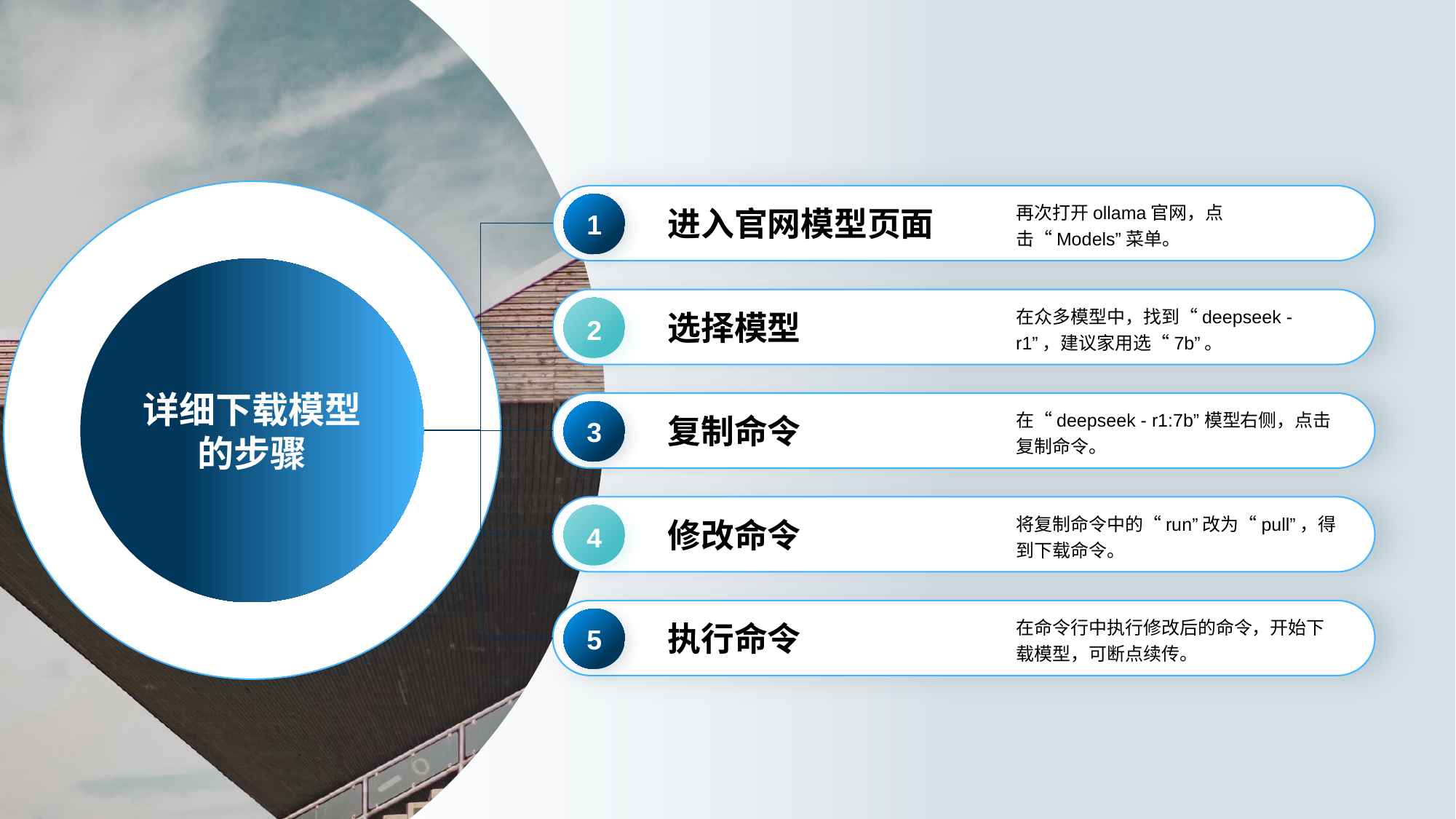

详细下载模型的步骤

进入官网模型页面
再次打开ollama官网，点击“Models”菜单。
1

选择模型
在众多模型中，找到“deepseek - r1”，建议家用选“7b”。
2

复制命令
在“deepseek - r1:7b”模型右侧，点击复制命令。
3

修改命令
将复制命令中的“run”改为“pull”，得到下载命令。
4

执行命令
在命令行中执行修改后的命令，开始下载模型，可断点续传。
5
# 下载操作